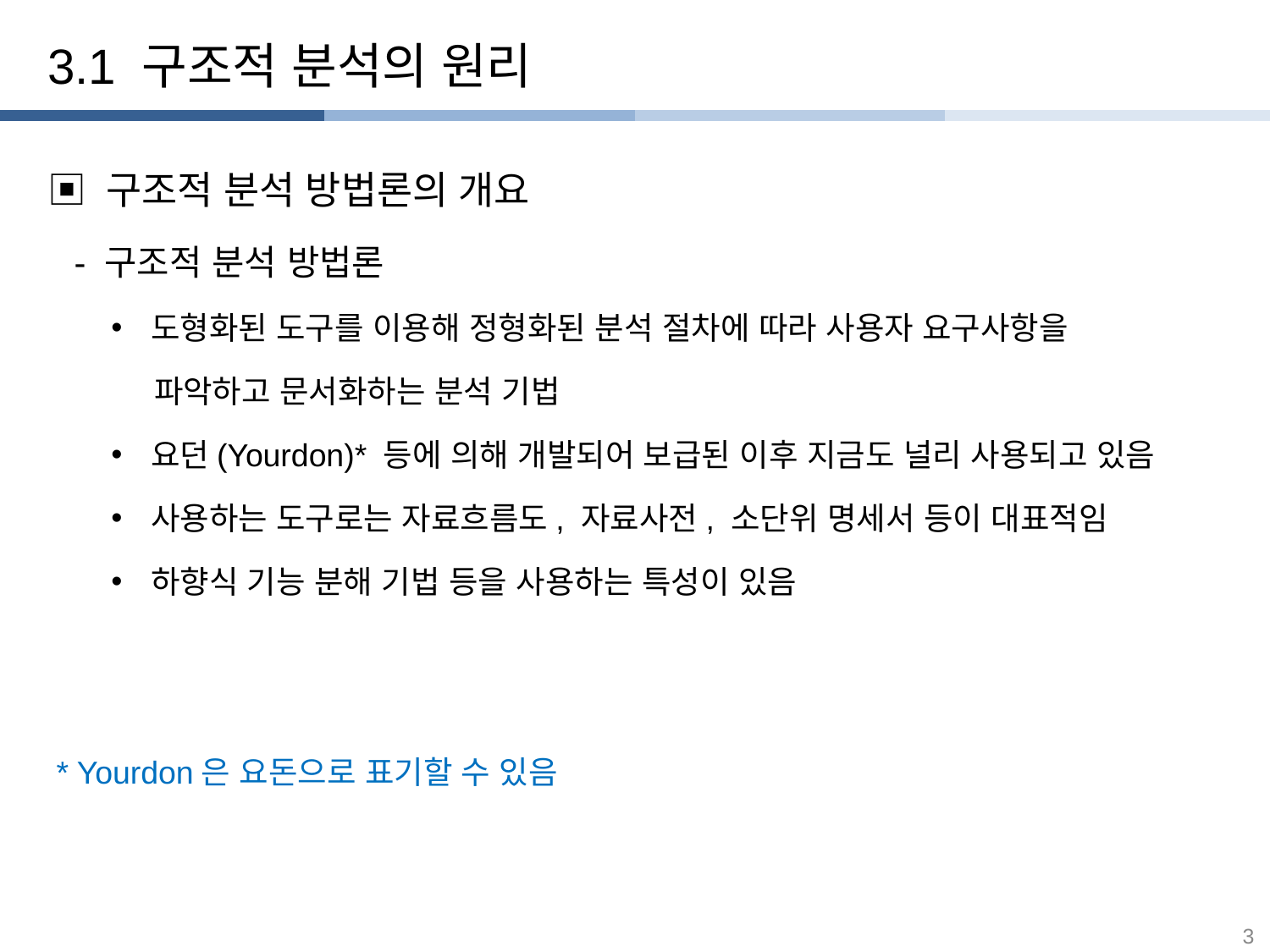

3.1 구조적 분석의 원리
▣ 구조적 분석 방법론의 개요
   - 구조적 분석 방법론
도형화된 도구를 이용해 정형화된 분석 절차에 따라 사용자 요구사항을
    파악하고 문서화하는 분석 기법
요던(Yourdon)* 등에 의해 개발되어 보급된 이후 지금도 널리 사용되고 있음
사용하는 도구로는 자료흐름도, 자료사전, 소단위 명세서 등이 대표적임
하향식 기능 분해 기법 등을 사용하는 특성이 있음

 * Yourdon은 요돈으로 표기할 수 있음
3